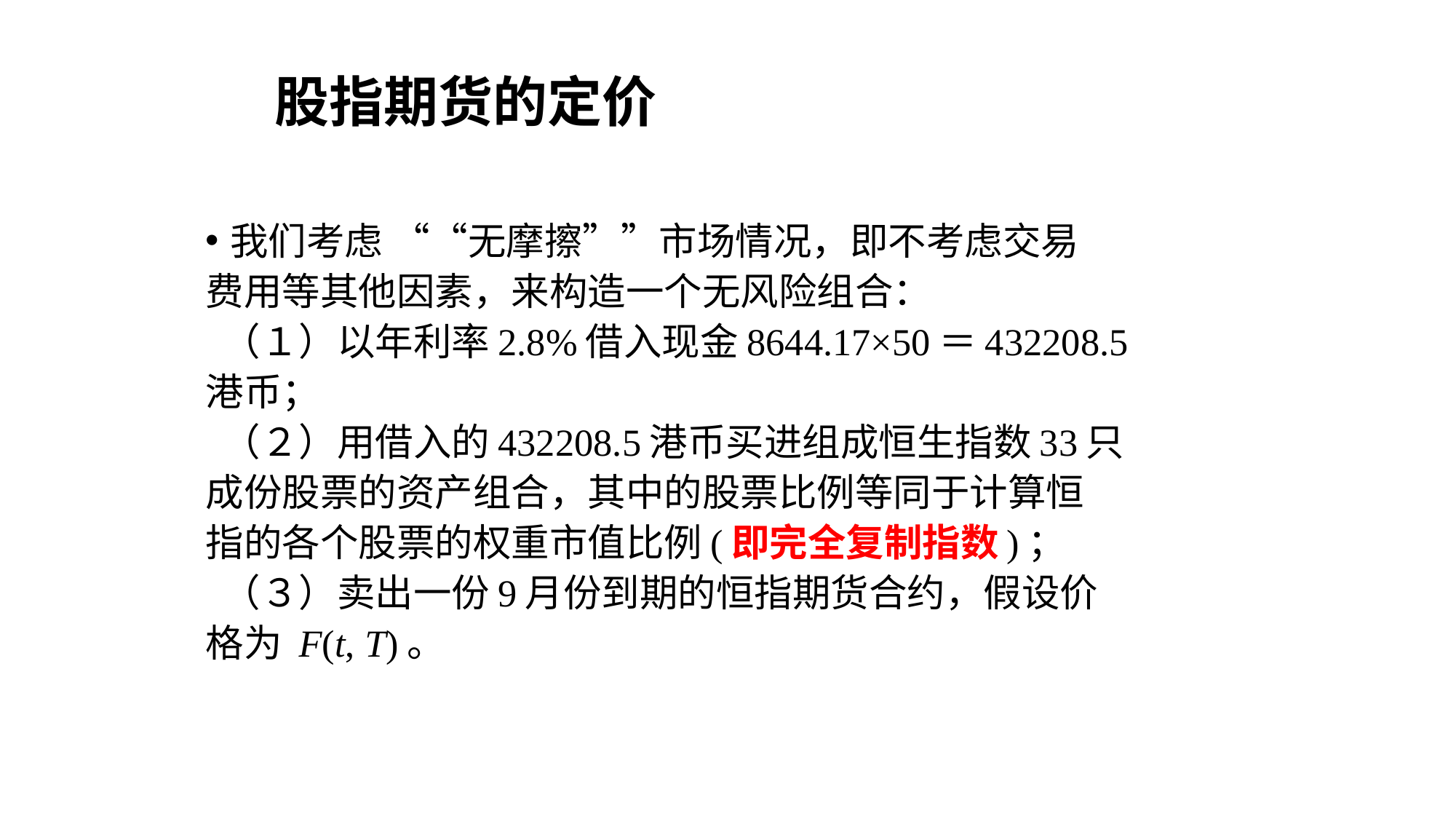

# 股指期货的定价
我们考虑 ““无摩擦””市场情况，即不考虑交易
费用等其他因素，来构造一个无风险组合：
 （１）以年利率2.8%借入现金8644.17×50＝432208.5
港币；
 （２）用借入的432208.5港币买进组成恒生指数33只
成份股票的资产组合，其中的股票比例等同于计算恒
指的各个股票的权重市值比例(即完全复制指数)；
 （３）卖出一份9月份到期的恒指期货合约，假设价
格为 F(t, T)。